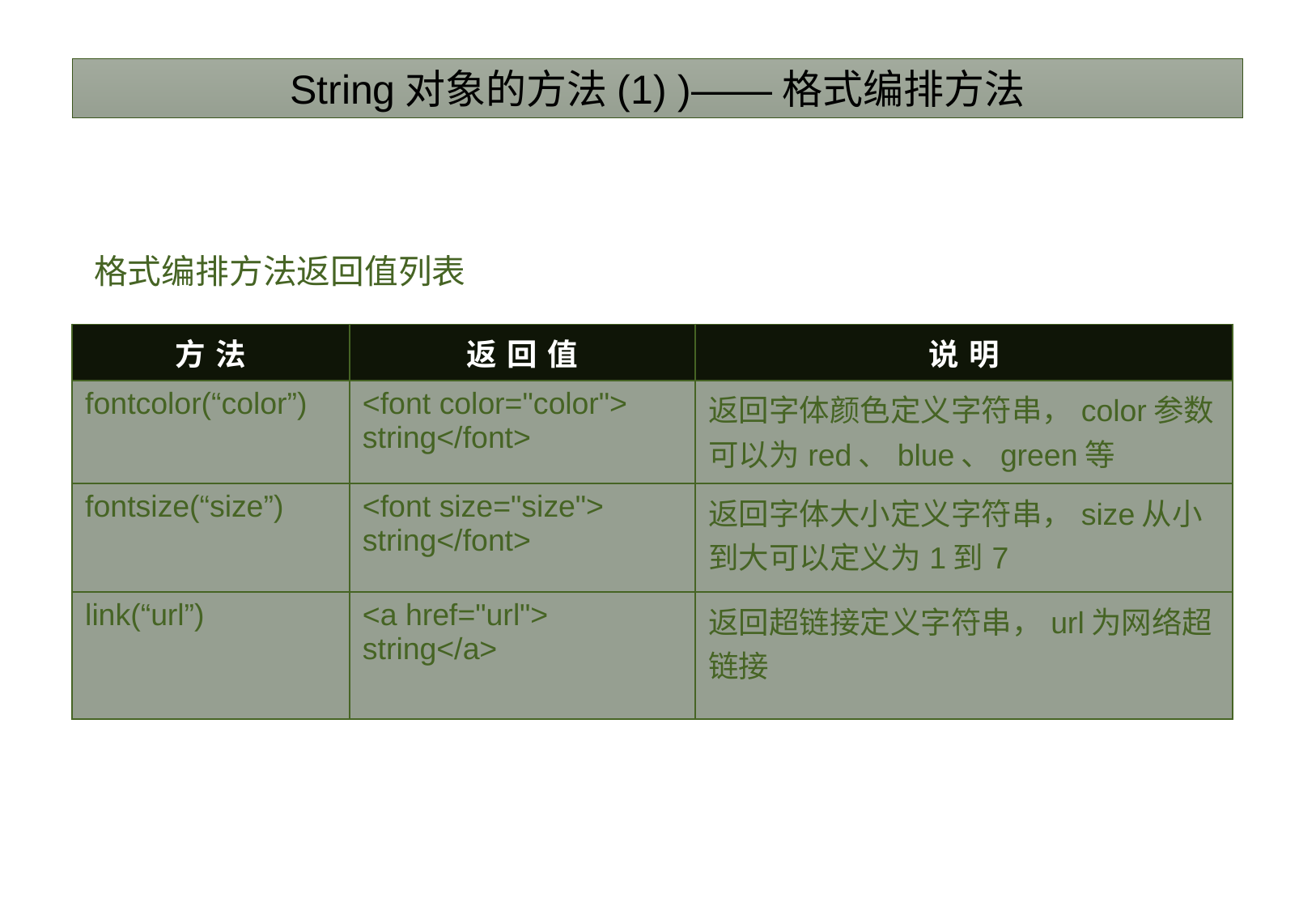

# String对象的方法(1) )——格式编排方法

格式编排方法返回值列表
| 方法 | 返回值 | 说明 |
| --- | --- | --- |
| fontcolor(“color”) | <font color="color"> string</font> | 返回字体颜色定义字符串，color参数可以为red、blue、green等 |
| fontsize(“size”) | <font size="size"> string</font> | 返回字体大小定义字符串，size从小到大可以定义为1到7 |
| link(“url”) | <a href="url"> string</a> | 返回超链接定义字符串，url为网络超链接 |